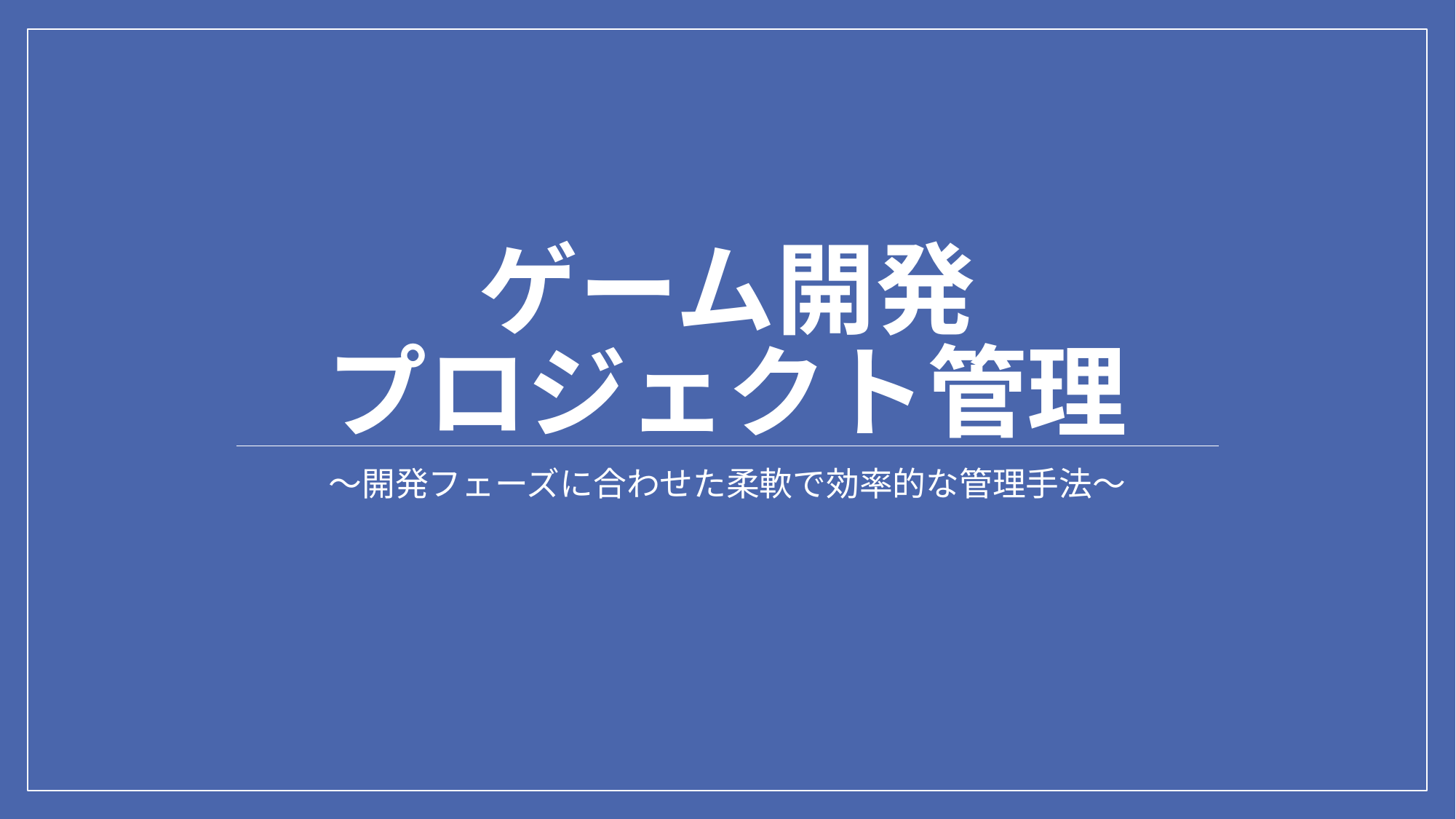

# ゲーム開発 プロジェクト管理
～開発フェーズに合わせた柔軟で効率的な管理手法～